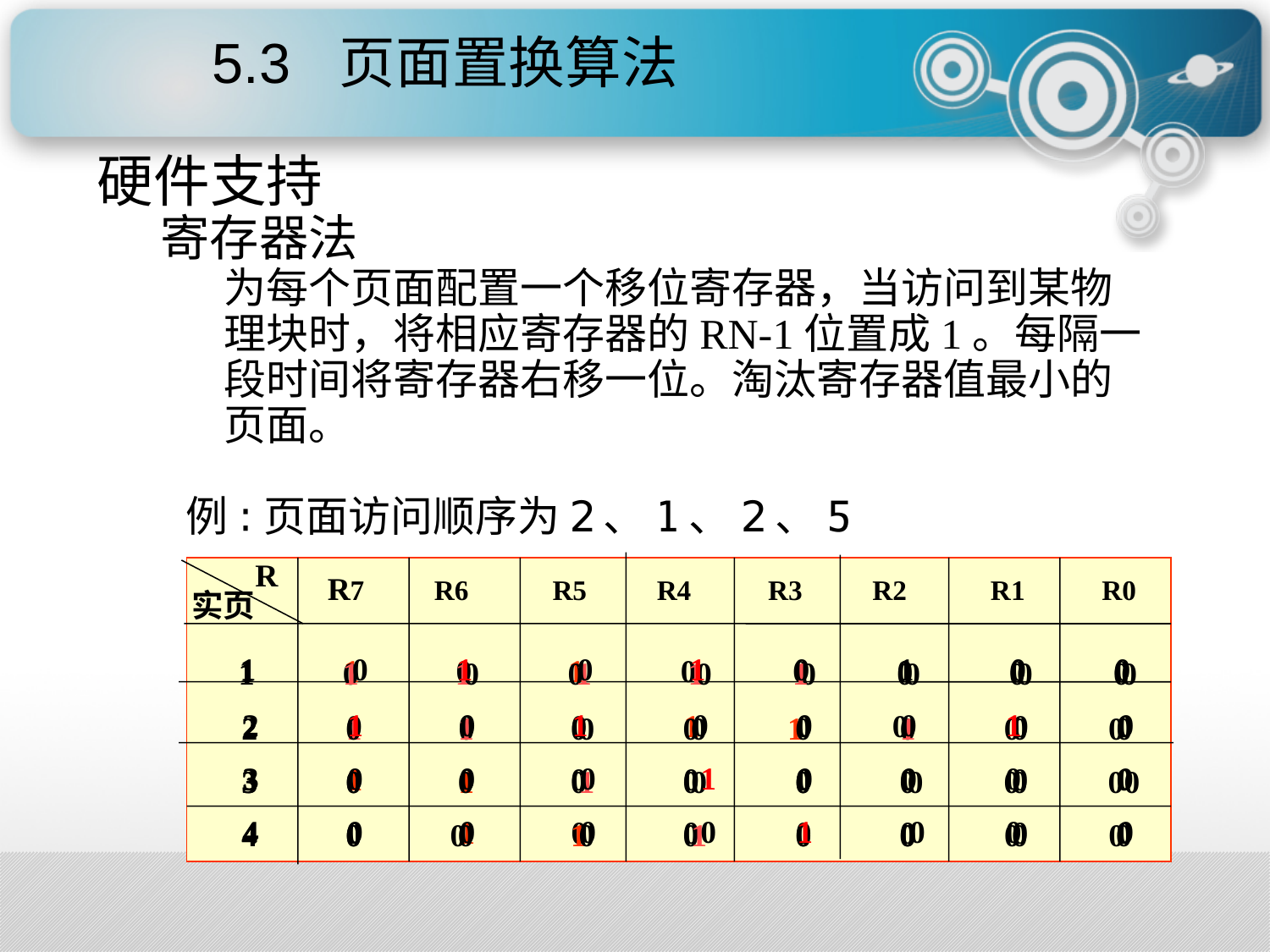

5.3	页面置换算法
硬件支持
寄存器法
为每个页面配置一个移位寄存器，当访问到某物理块时，将相应寄存器的RN-1位置成1。每隔一段时间将寄存器右移一位。淘汰寄存器值最小的页面。
例:页面访问顺序为2、1、2、5
      R
实页

R7          R6            R5          R4           R3          R2            R1           R0
  1            0           1             0            1           0           1            0           0
   2           1            0            1             0           0           0           1            0
   3           0            0             0             1          0           0           0            0
   4           0            0             0             0          1            0          0            0
  1           1            0            1            0            0           0            0           0
   2           0            0            0            1            0          0             0           0
   3           1            0            0            0            0           0            0           0
   4           0            1            0            0            0           0            0           0

  1           0            1            0             1            0           0            0           0
   2           1            0            0            0           1            0            0           0
   3           0            1            0            0            0            0           0            0
   4           0            0            1            0            0           0            0           0

  1           1             0            1             0          1           0            0           0
   2           0            1             0            0           0           1           0           0
   3           0            0             1            0           0           0           0           0
   4           0           0              0            1           0           0           0           0